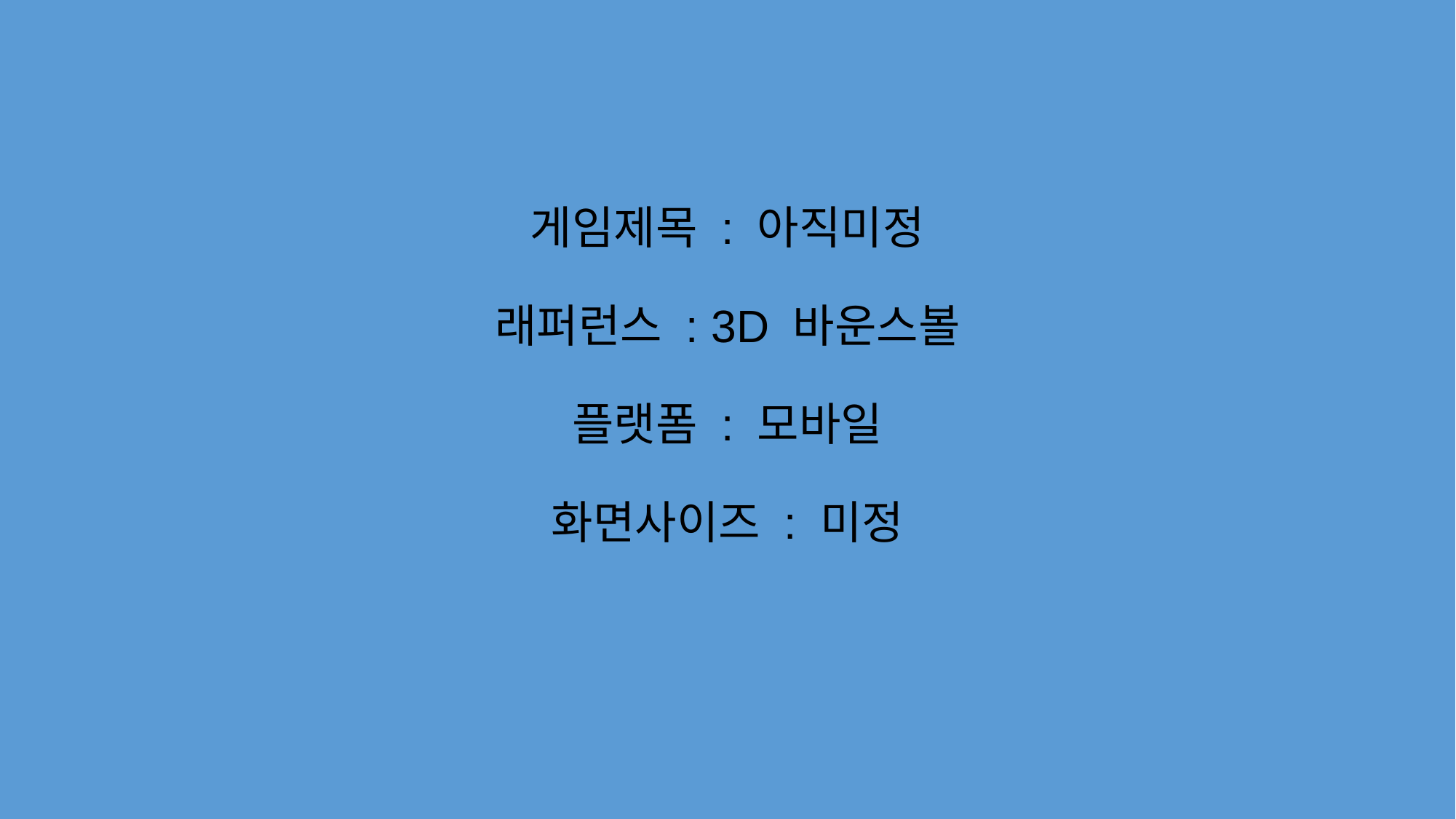

게임제목 : 아직미정
래퍼런스 : 3D 바운스볼
플랫폼 : 모바일

화면사이즈 : 미정